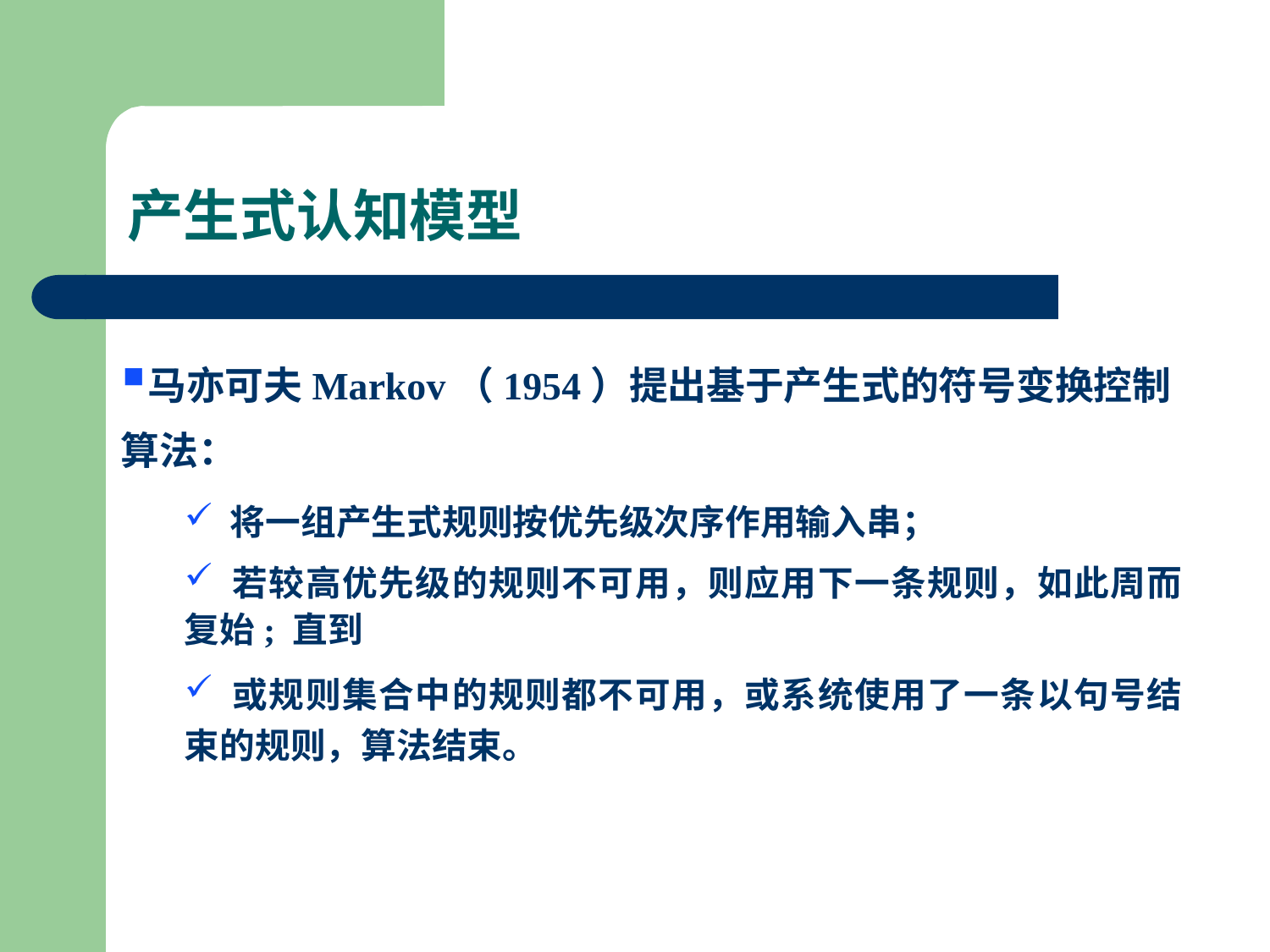

# 产生式认知模型
马亦可夫Markov（1954）提出基于产生式的符号变换控制算法：
 将一组产生式规则按优先级次序作用输入串；
 若较高优先级的规则不可用，则应用下一条规则，如此周而复始; 直到
 或规则集合中的规则都不可用，或系统使用了一条以句号结束的规则，算法结束。
4